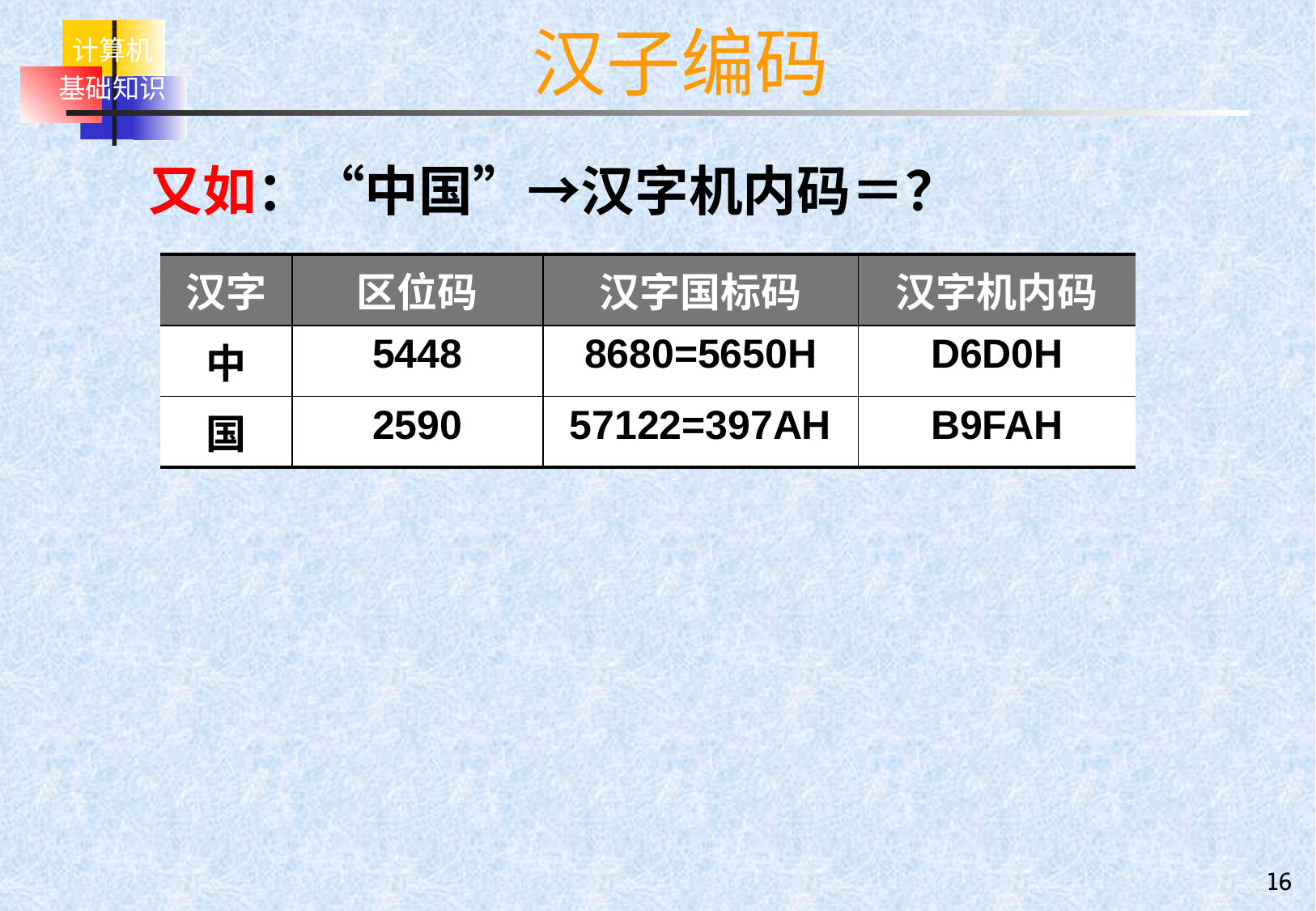

# 汉子编码
    又如：“中国”→汉字机内码＝？
| 汉字 | 区位码 | 汉字国标码 | 汉字机内码 |
| --- | --- | --- | --- |
| 中 | 5448 | 8680=5650H | D6D0H |
| 国 | 2590 | 57122=397AH | B9FAH |
16